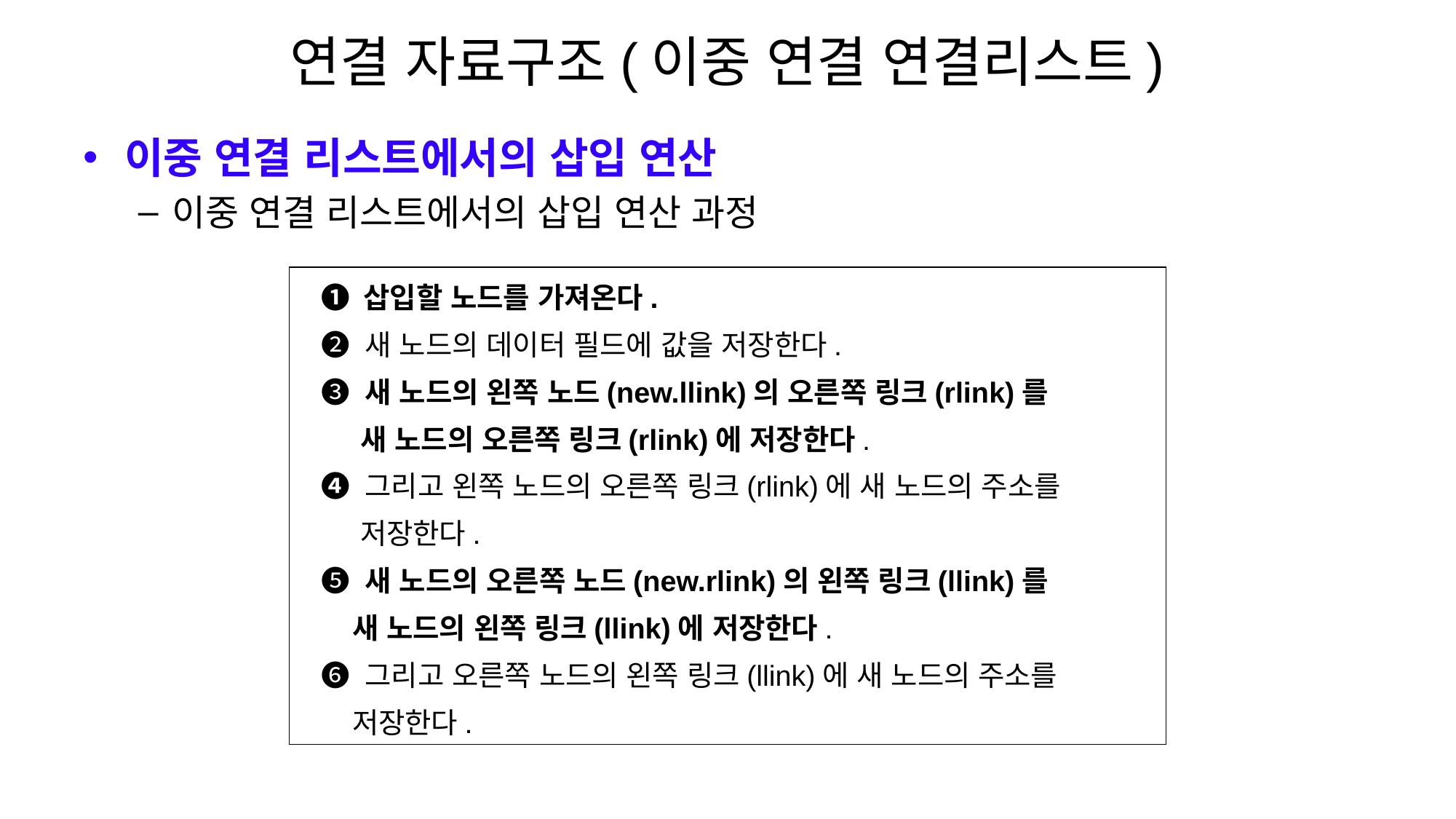

# 연결 자료구조(이중 연결 연결리스트)
이중 연결 리스트에서의 삽입 연산
이중 연결 리스트에서의 삽입 연산 과정

❶ 삽입할 노드를 가져온다.
❷ 새 노드의 데이터 필드에 값을 저장한다.
❸ 새 노드의 왼쪽 노드(new.llink)의 오른쪽 링크(rlink)를
    새 노드의 오른쪽 링크(rlink)에 저장한다.
❹ 그리고 왼쪽 노드의 오른쪽 링크(rlink)에 새 노드의 주소를
    저장한다.
❺ 새 노드의 오른쪽 노드(new.rlink)의 왼쪽 링크(llink)를
   새 노드의 왼쪽 링크(llink)에 저장한다.
❻ 그리고 오른쪽 노드의 왼쪽 링크(llink)에 새 노드의 주소를
   저장한다.